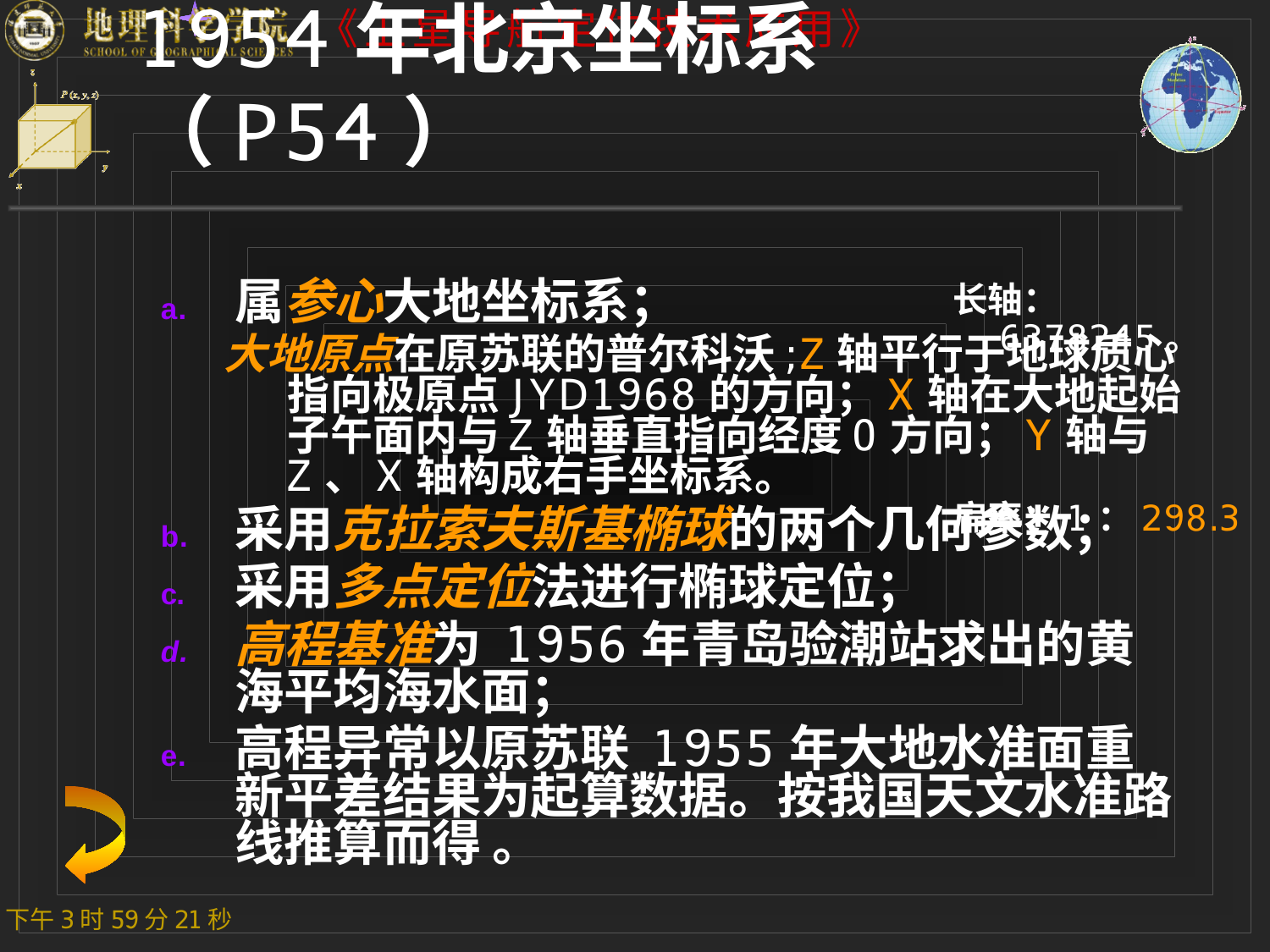

# 1954年北京坐标系 （P54）
属参心大地坐标系；
大地原点在原苏联的普尔科沃;Z轴平行于地球质心指向极原点JYD1968的方向；X轴在大地起始子午面内与Z轴垂直指向经度0方向；Y轴与Z、X轴构成右手坐标系。
采用克拉索夫斯基椭球的两个几何参数；
采用多点定位法进行椭球定位；
高程基准为 1956年青岛验潮站求出的黄海平均海水面；
高程异常以原苏联 1955年大地水准面重新平差结果为起算数据。按我国天文水准路线推算而得 。
长轴： 6378245。

扁率：1：298.3

下午3时59分21秒